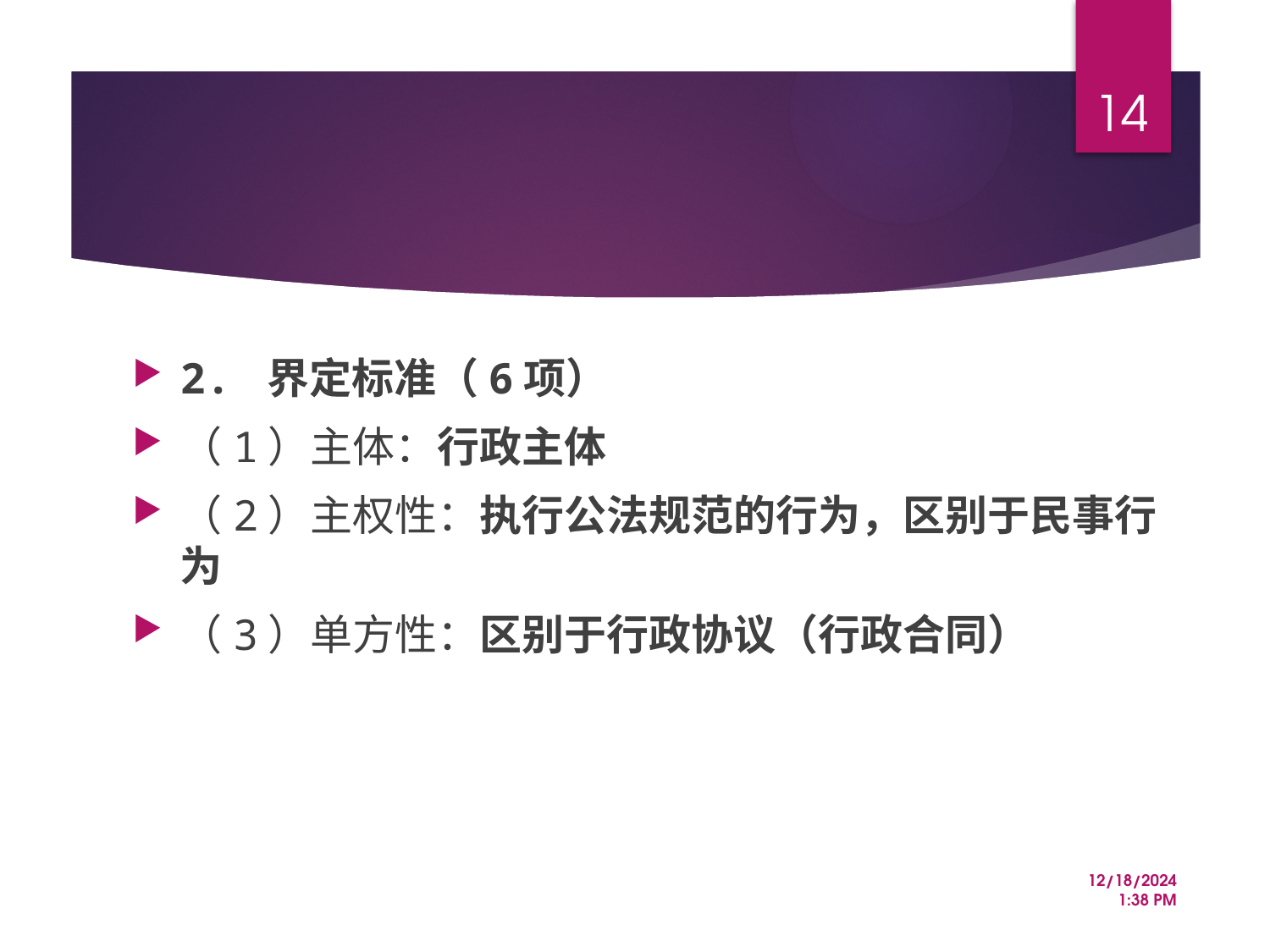

14
#
2. 界定标准（6项）
（1）主体：行政主体
（2）主权性：执行公法规范的行为，区别于民事行为
（3）单方性：区别于行政协议（行政合同）
12/18/2024 1:38 PM